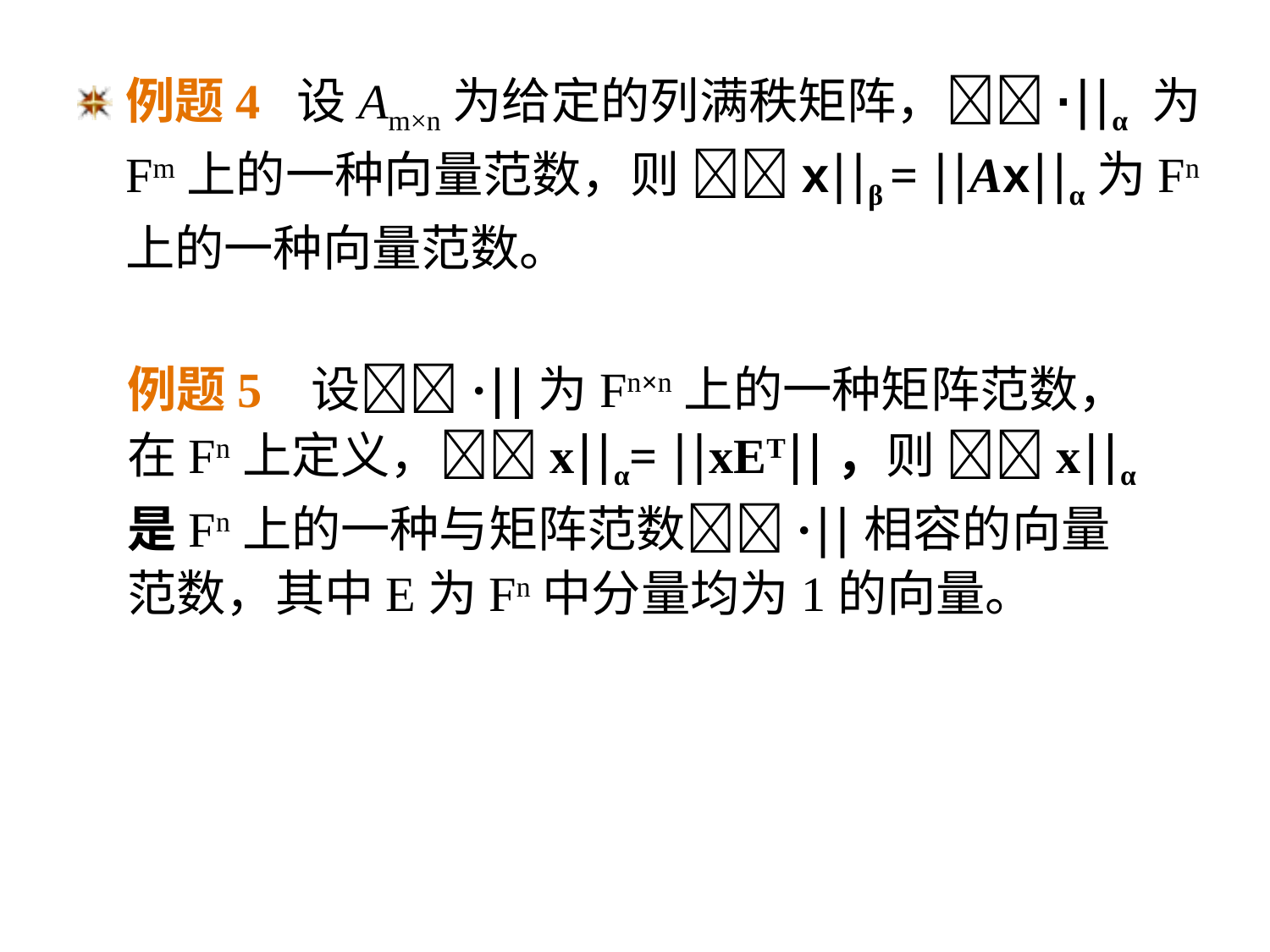

例题4  设Am×n为给定的列满秩矩阵，||·||α 为Fm上的一种向量范数，则 ||x||β = ||Ax||α为Fn上的一种向量范数。
例题5   设||·||为Fn×n上的一种矩阵范数，在Fn上定义，||x||α= ||xET||，则 ||x||α是Fn上的一种与矩阵范数||·||相容的向量范数，其中E为Fn中分量均为1的向量。